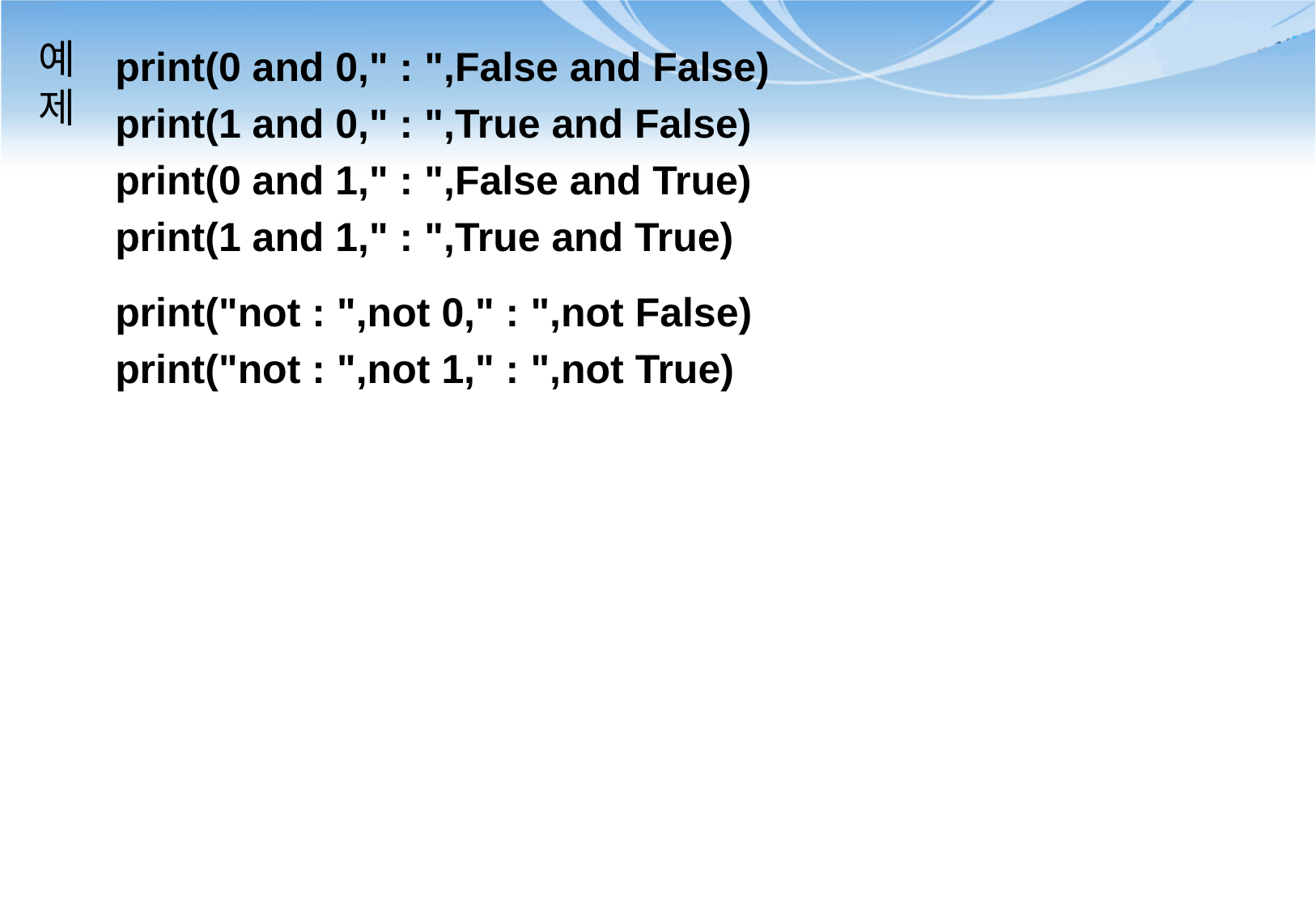

# 예 제
print(0 and 0," : ",False and False)
print(1 and 0," : ",True and False)
print(0 and 1," : ",False and True)
print(1 and 1," : ",True and True)

print("not : ",not 0," : ",not False)
print("not : ",not 1," : ",not True)